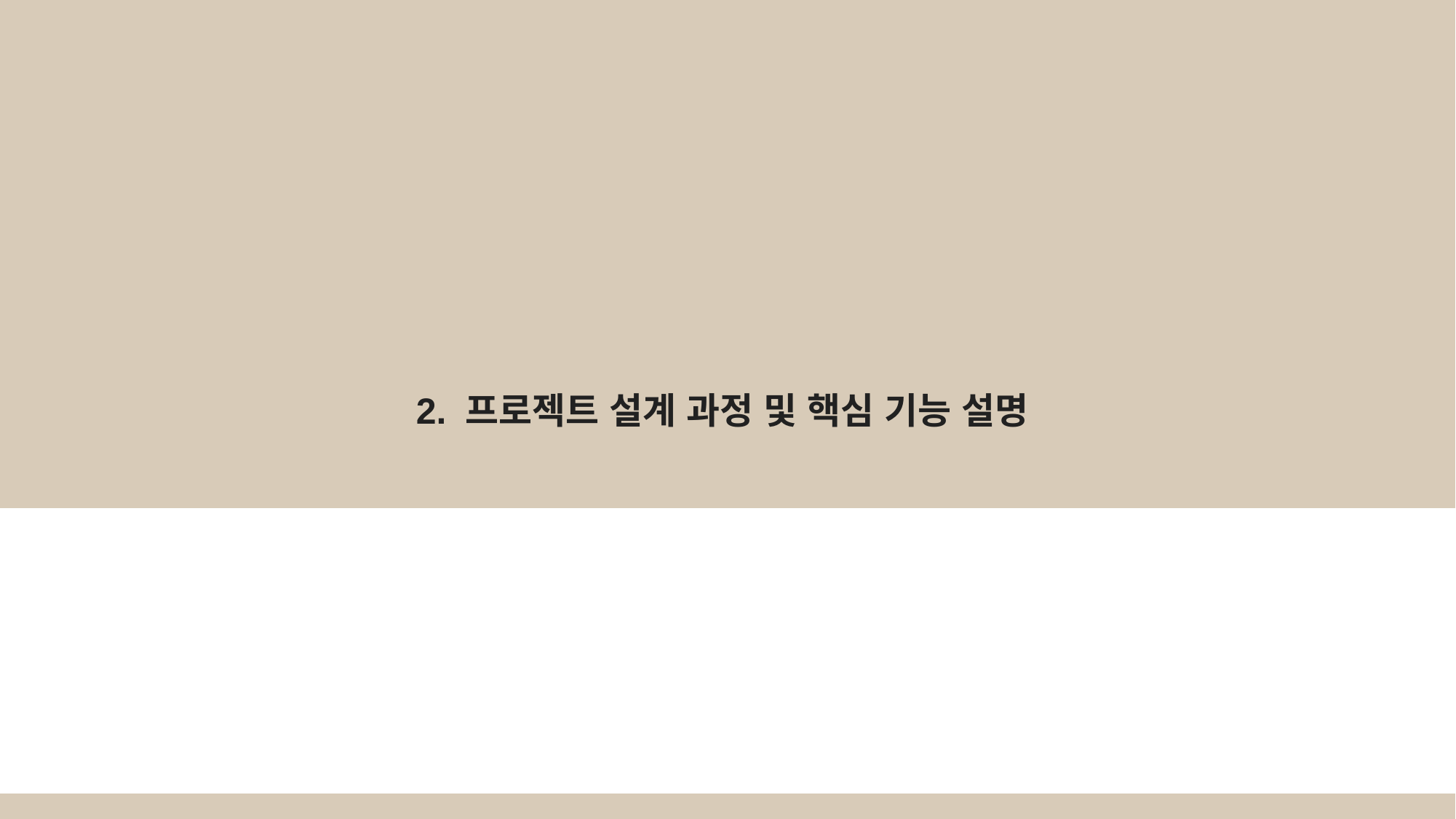

2. 프로젝트 설계 과정 및 핵심 기능 설명